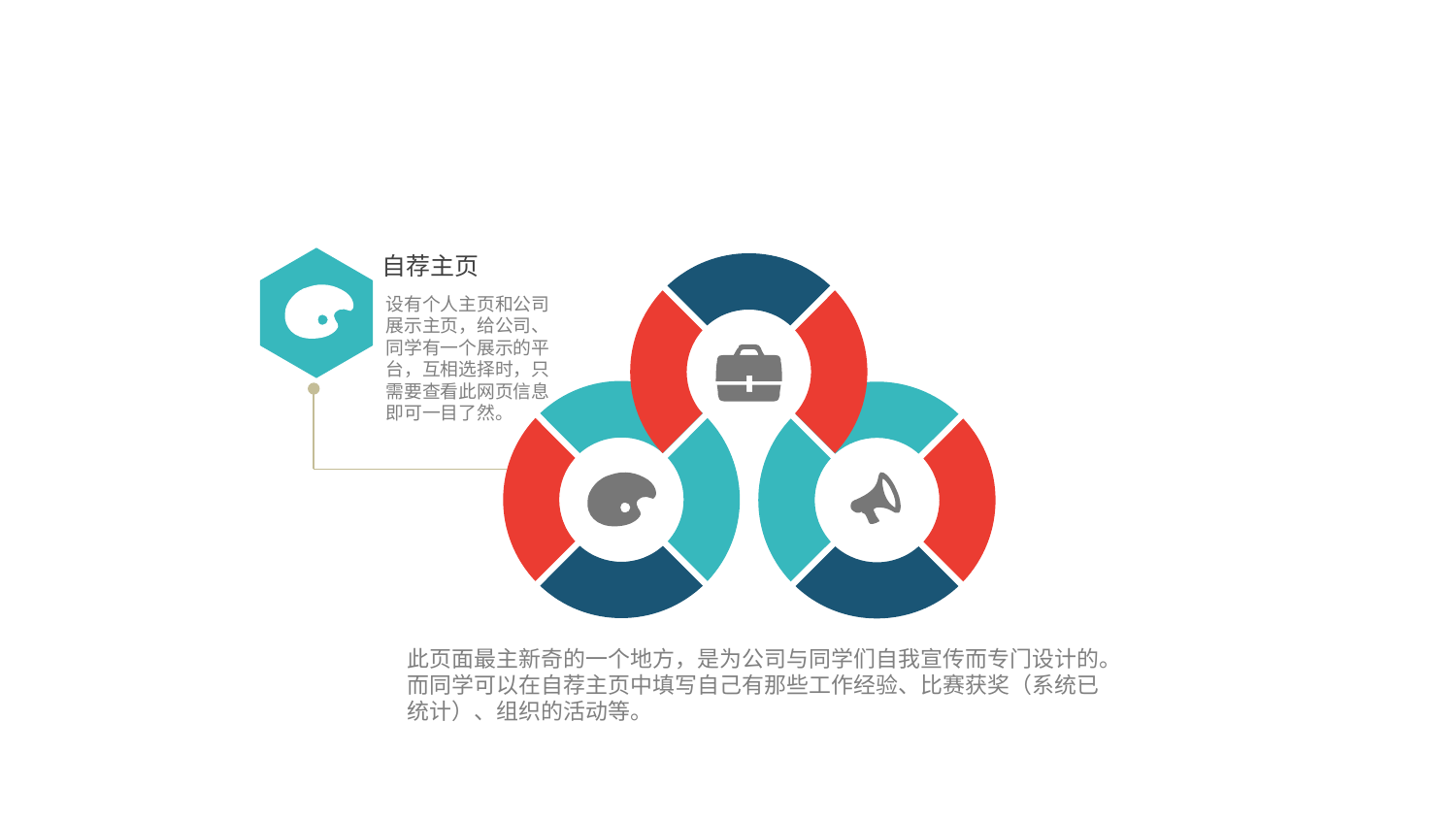

自荐主页

设有个人主页和公司展示主页，给公司、同学有一个展示的平台，互相选择时，只需要查看此网页信息即可一目了然。
此页面最主新奇的一个地方，是为公司与同学们自我宣传而专门设计的。而同学可以在自荐主页中填写自己有那些工作经验、比赛获奖（系统已统计）、组织的活动等。